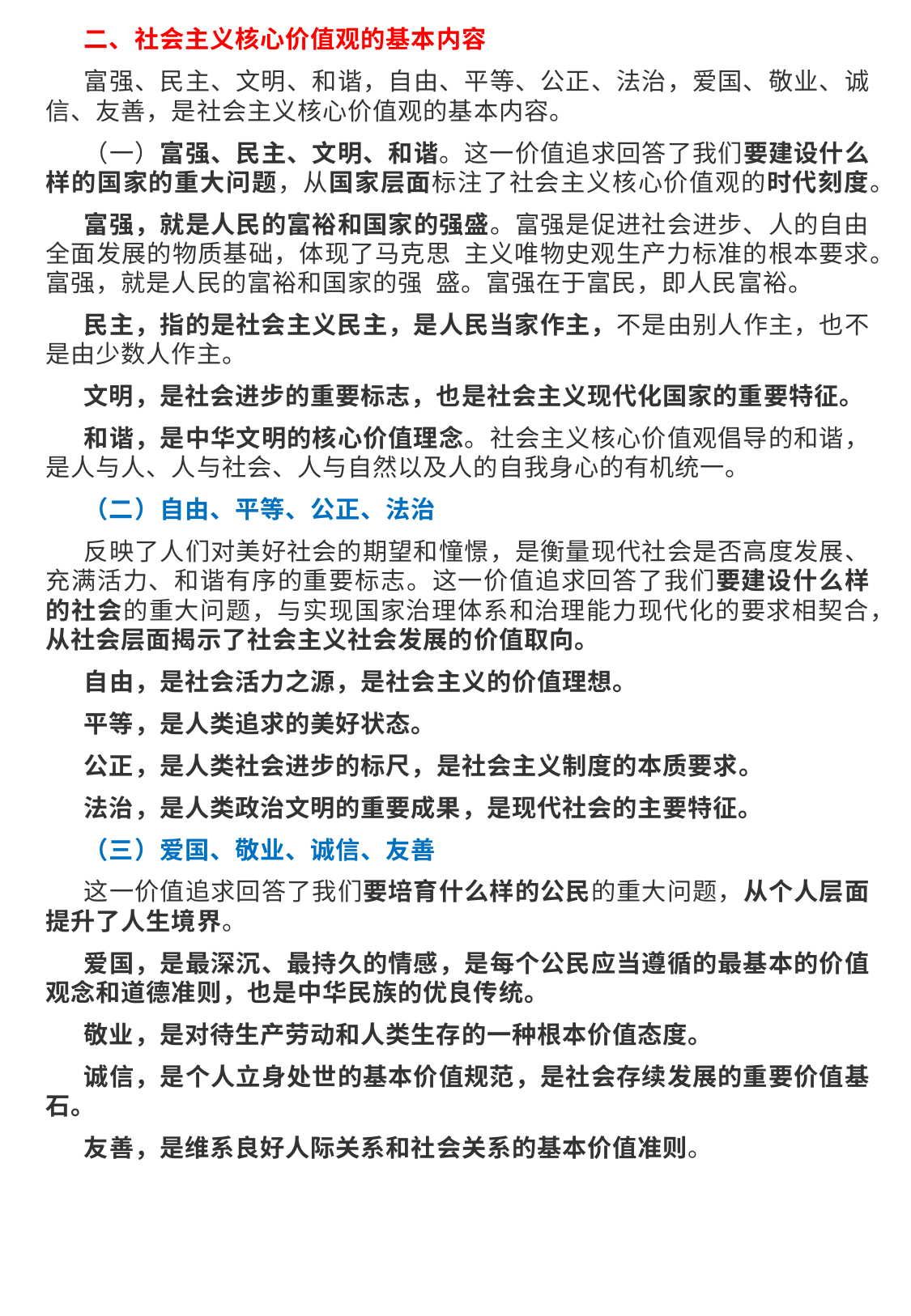

二、社会主义核心价值观的基本内容
富强、民主、文明、和谐，自由、平等、公正、法治，爱国、敬业、诚信、友善，是社会主义核心价值观的基本内容。
（一）富强、民主、文明、和谐。这一价值追求回答了我们要建设什么样的国家的重大问题，从国家层面标注了社会主义核心价值观的时代刻度。
富强，就是人民的富裕和国家的强盛。富强是促进社会进步、人的自由全面发展的物质基础，体现了马克思  主义唯物史观生产力标准的根本要求。富强，就是人民的富裕和国家的强  盛。富强在于富民，即人民富裕。
民主，指的是社会主义民主，是人民当家作主，不是由别人作主，也不是由少数人作主。
文明，是社会进步的重要标志，也是社会主义现代化国家的重要特征。
和谐，是中华文明的核心价值理念。社会主义核心价值观倡导的和谐，是人与人、人与社会、人与自然以及人的自我身心的有机统一。
（二）自由、平等、公正、法治
反映了人们对美好社会的期望和憧憬，是衡量现代社会是否高度发展、充满活力、和谐有序的重要标志。这一价值追求回答了我们要建设什么样的社会的重大问题，与实现国家治理体系和治理能力现代化的要求相契合，从社会层面揭示了社会主义社会发展的价值取向。
自由，是社会活力之源，是社会主义的价值理想。
平等，是人类追求的美好状态。
公正，是人类社会进步的标尺，是社会主义制度的本质要求。
法治，是人类政治文明的重要成果，是现代社会的主要特征。
（三）爱国、敬业、诚信、友善
这一价值追求回答了我们要培育什么样的公民的重大问题，从个人层面提升了人生境界。
爱国，是最深沉、最持久的情感，是每个公民应当遵循的最基本的价值观念和道德准则，也是中华民族的优良传统。
敬业，是对待生产劳动和人类生存的一种根本价值态度。
诚信，是个人立身处世的基本价值规范，是社会存续发展的重要价值基石。
友善，是维系良好人际关系和社会关系的基本价值准则。